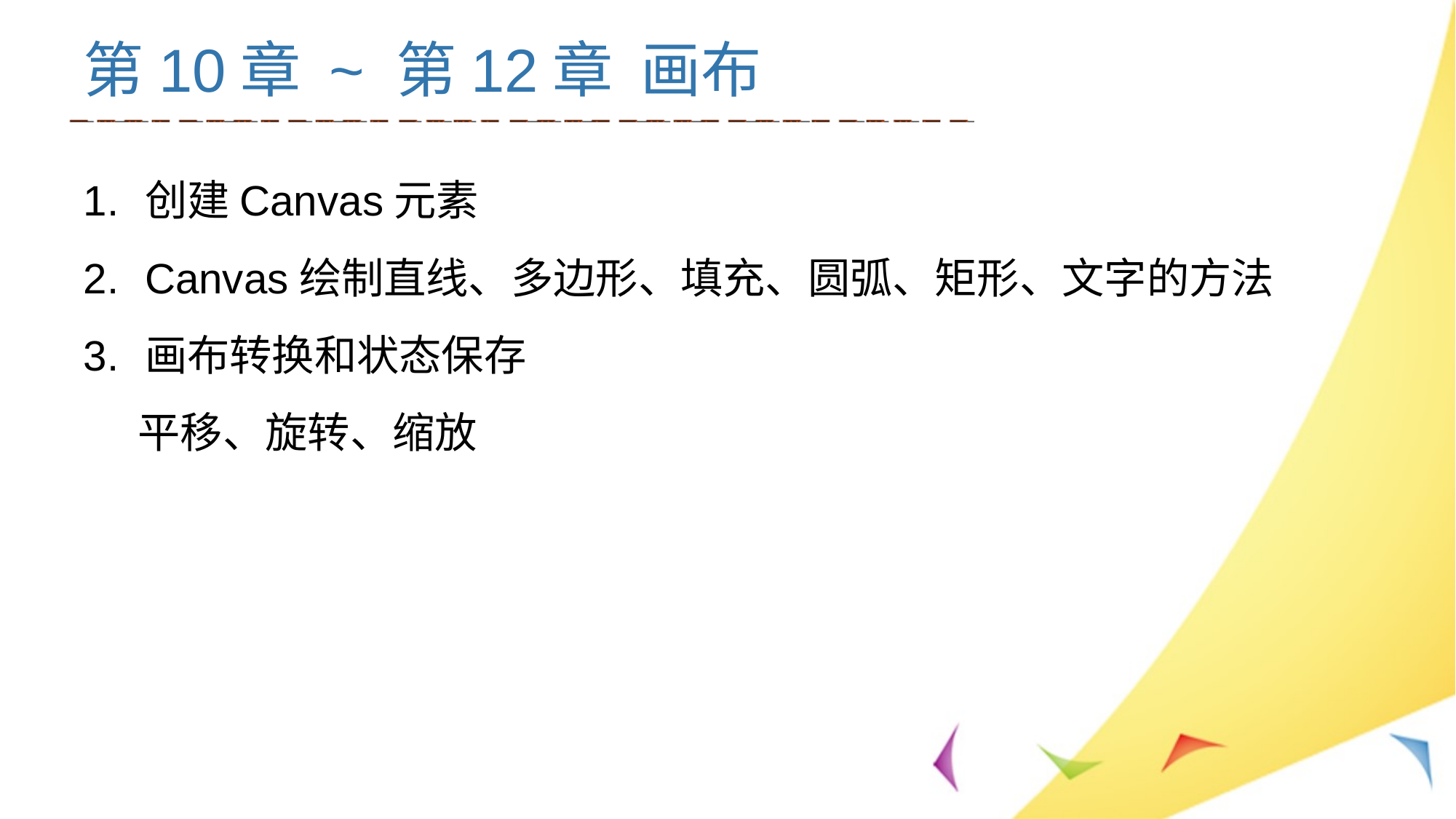

# 第10章 ~ 第12章  画布
创建Canvas元素
Canvas绘制直线、多边形、填充、圆弧、矩形、文字的方法
画布转换和状态保存
平移、旋转、缩放